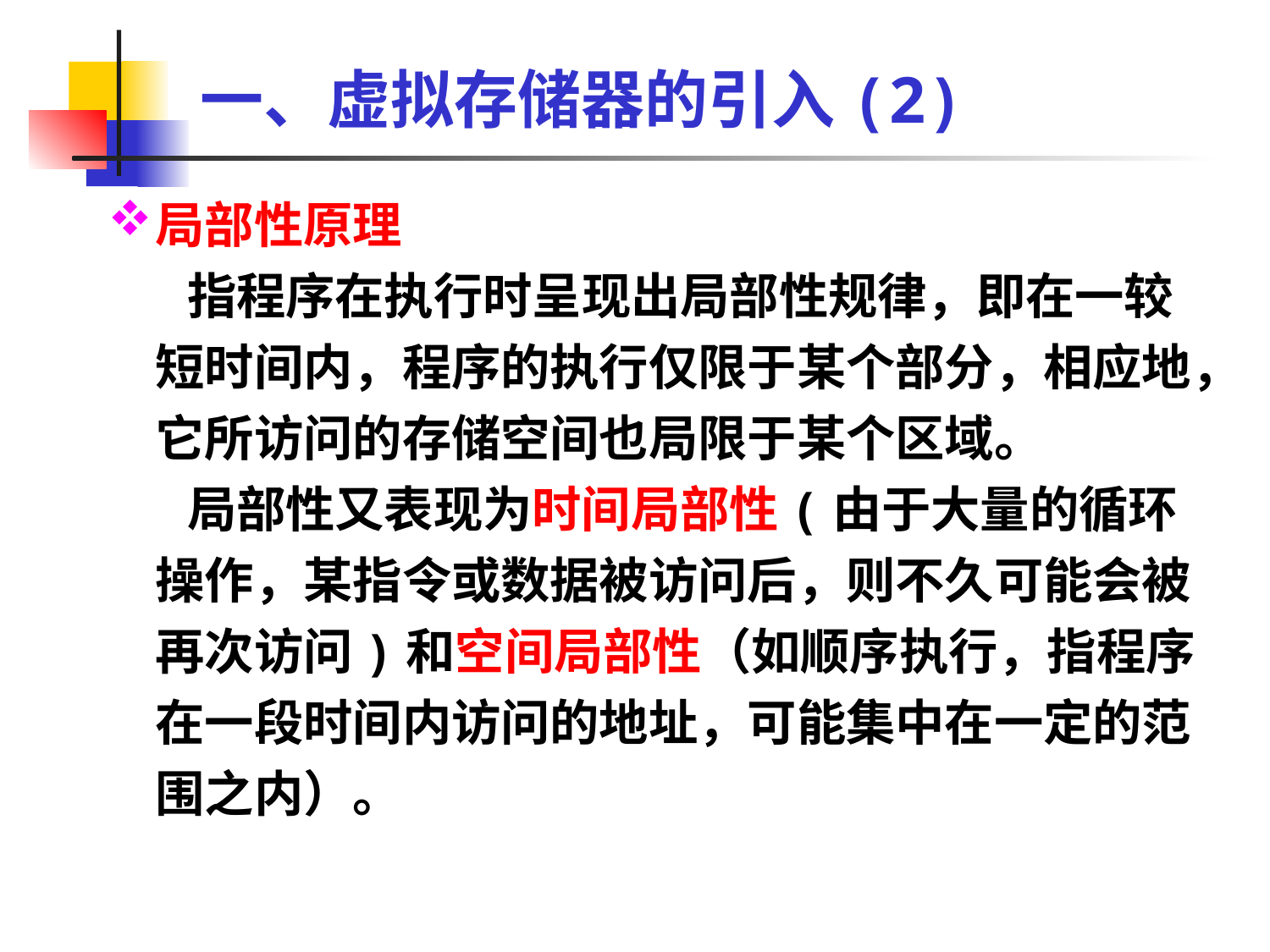

# 一、虚拟存储器的引入(2)
局部性原理
      指程序在执行时呈现出局部性规律，即在一较短时间内，程序的执行仅限于某个部分，相应地，它所访问的存储空间也局限于某个区域。
      局部性又表现为时间局部性(由于大量的循环操作，某指令或数据被访问后，则不久可能会被再次访问)和空间局部性（如顺序执行，指程序在一段时间内访问的地址，可能集中在一定的范围之内）。